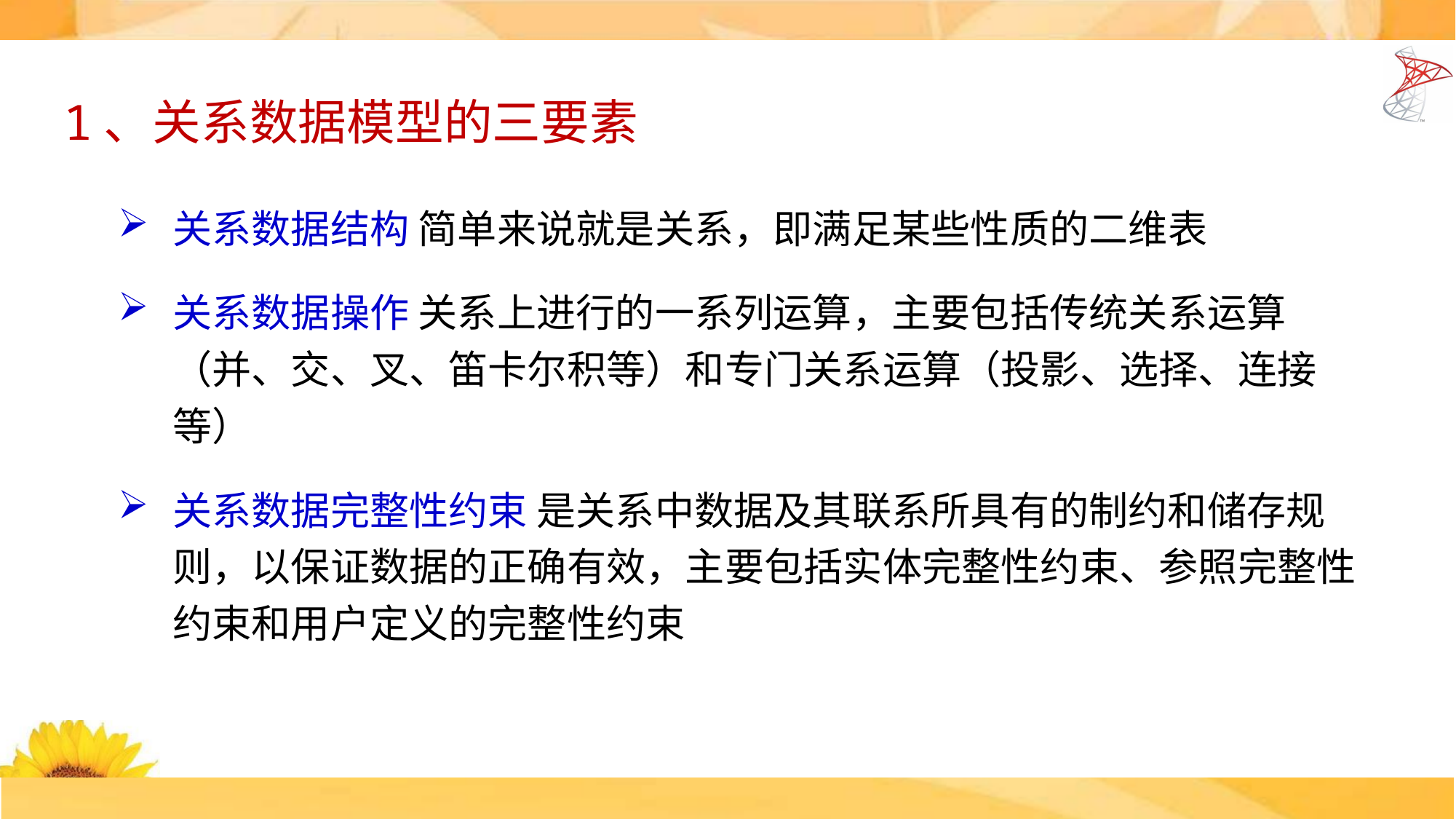

1、关系数据模型的三要素
关系数据结构 简单来说就是关系，即满足某些性质的二维表
关系数据操作 关系上进行的一系列运算，主要包括传统关系运算（并、交、叉、笛卡尔积等）和专门关系运算（投影、选择、连接等）
关系数据完整性约束 是关系中数据及其联系所具有的制约和储存规则，以保证数据的正确有效，主要包括实体完整性约束、参照完整性约束和用户定义的完整性约束